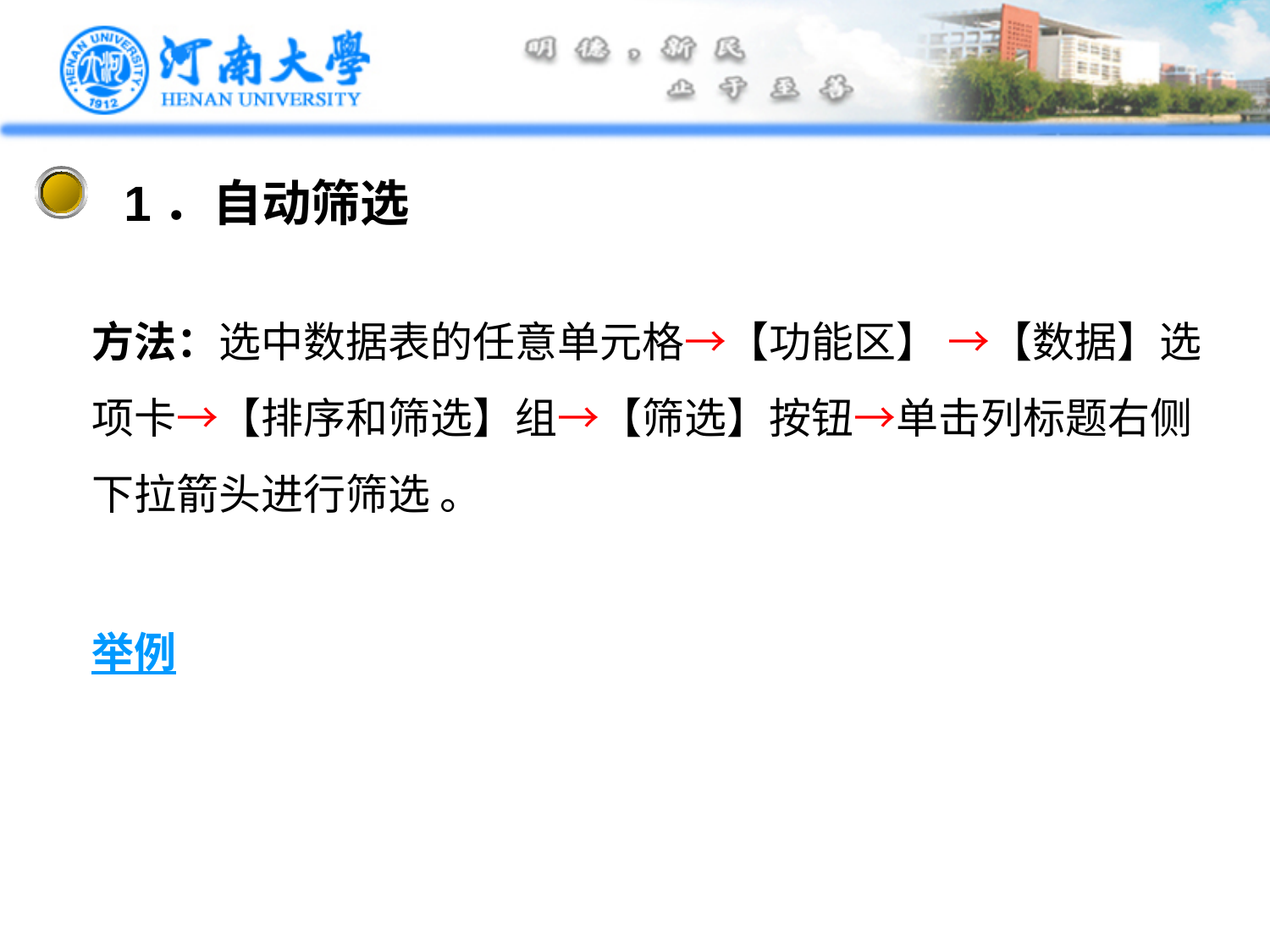

1．自动筛选

方法：选中数据表的任意单元格→【功能区】 →【数据】选项卡→【排序和筛选】组→【筛选】按钮→单击列标题右侧下拉箭头进行筛选 。

举例